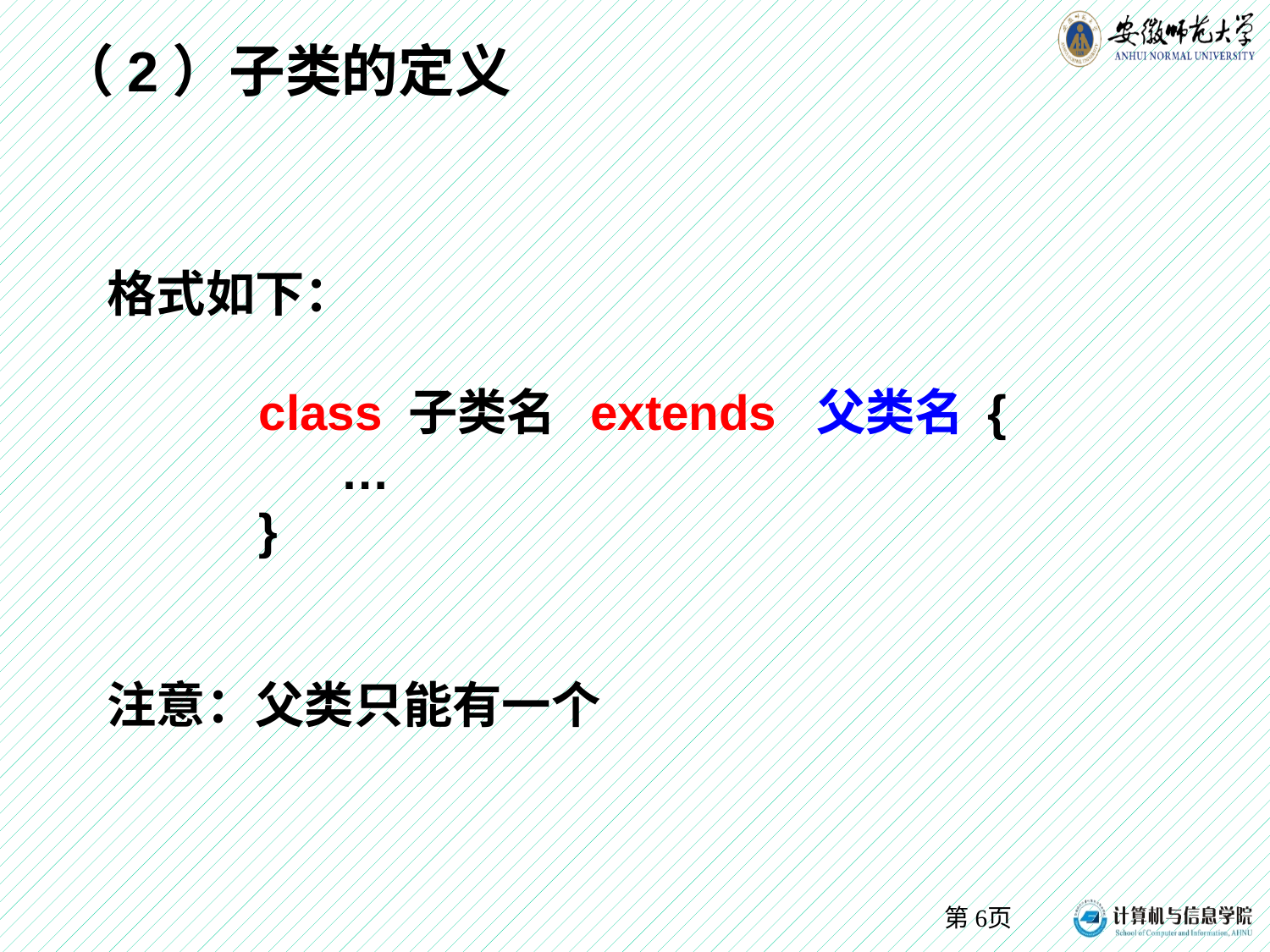

# （2）子类的定义
格式如下：

           class 子类名  extends  父类名 {
                 …
           }
注意：父类只能有一个
第6页